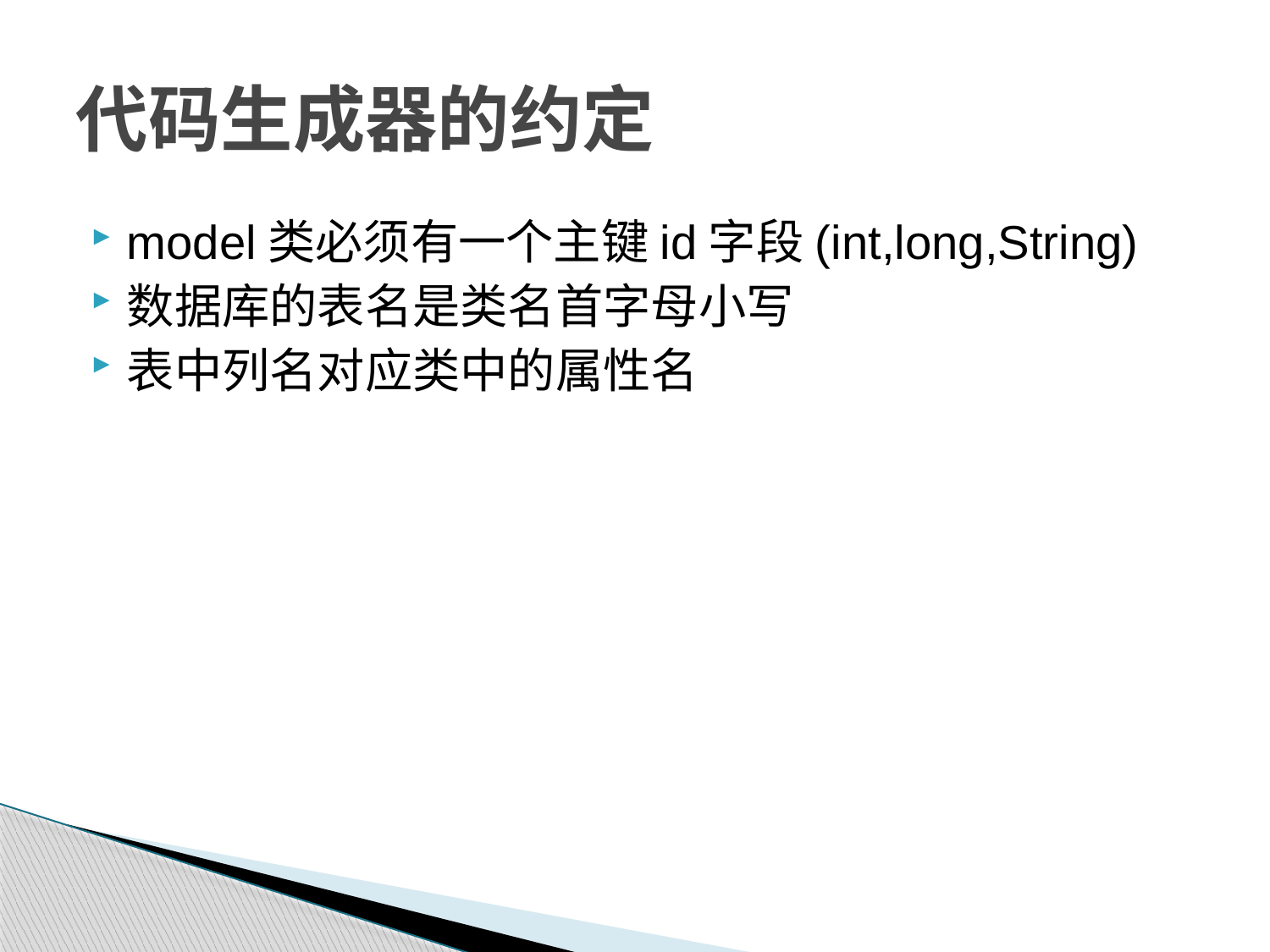

# 代码生成器的约定
model类必须有一个主键id字段(int,long,String)
数据库的表名是类名首字母小写
表中列名对应类中的属性名